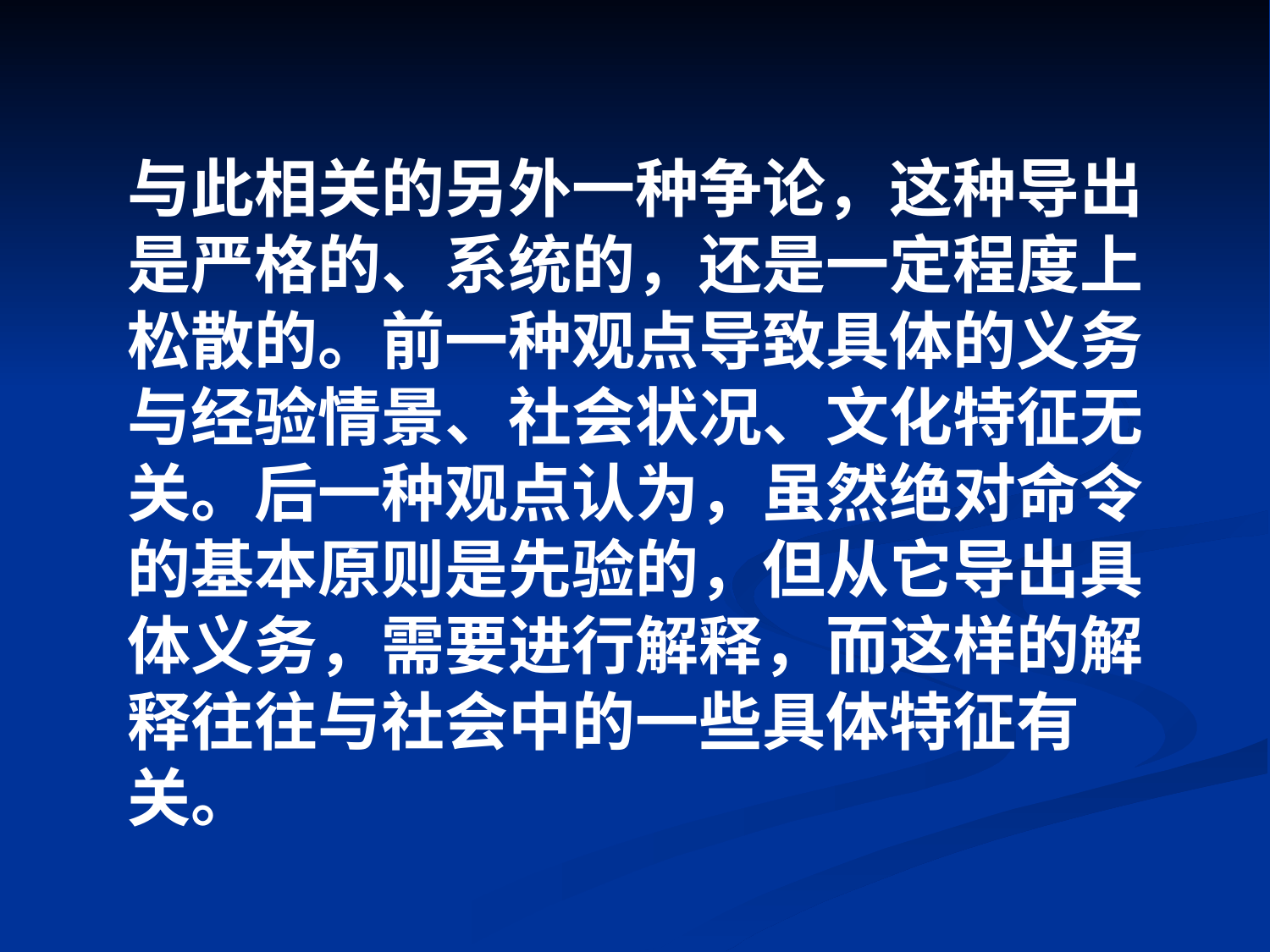

与此相关的另外一种争论，这种导出是严格的、系统的，还是一定程度上松散的。前一种观点导致具体的义务与经验情景、社会状况、文化特征无关。后一种观点认为，虽然绝对命令的基本原则是先验的，但从它导出具体义务，需要进行解释，而这样的解释往往与社会中的一些具体特征有关。